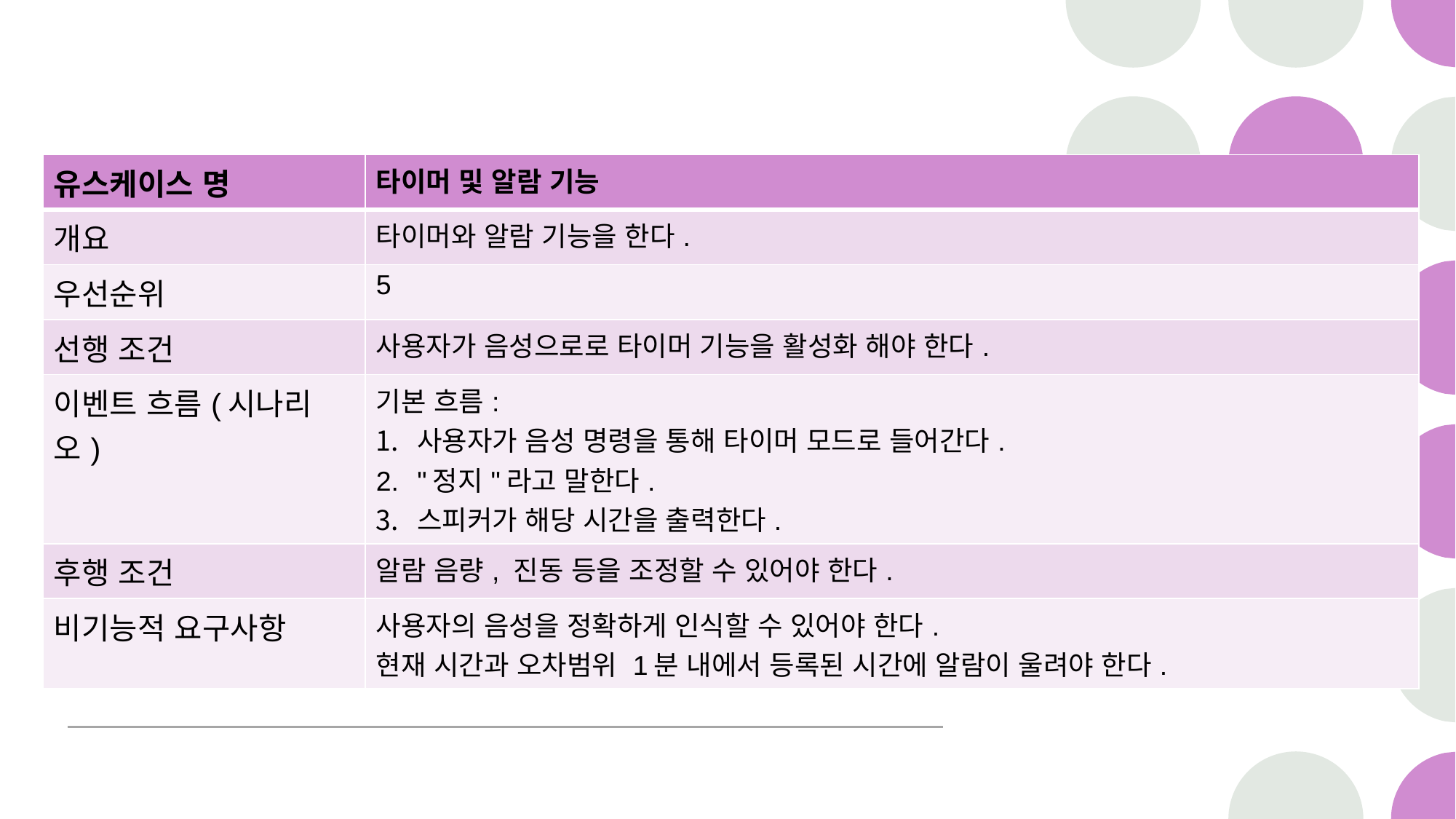

| 유스케이스 명 | 타이머 및 알람 기능 |
| --- | --- |
| 개요 | 타이머와 알람 기능을 한다. |
| 우선순위 | 5 |
| 선행 조건 | 사용자가 음성으로로 타이머 기능을 활성화 해야 한다. |
| 이벤트 흐름(시나리오) | 기본 흐름: 사용자가 음성 명령을 통해 타이머 모드로 들어간다. "정지"라고 말한다. 스피커가 해당 시간을 출력한다. |
| 후행 조건 | 알람 음량, 진동 등을 조정할 수 있어야 한다. |
| 비기능적 요구사항 | 사용자의 음성을 정확하게 인식할 수 있어야 한다. 현재 시간과 오차범위 1분 내에서 등록된 시간에 알람이 울려야 한다. |